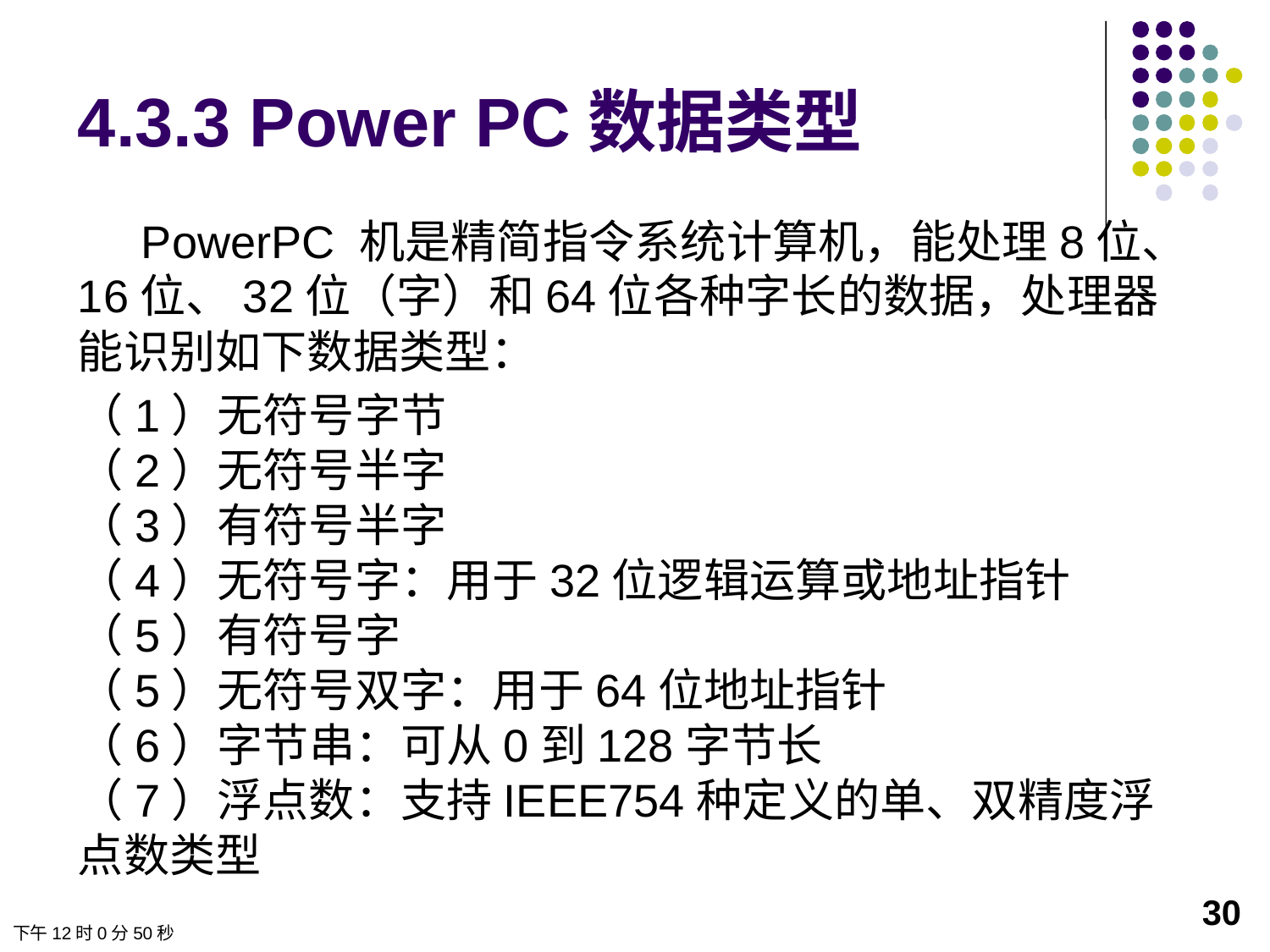

# 4.3.3 Power PC数据类型
PowerPC 机是精简指令系统计算机，能处理8位、16位、32位（字）和64位各种字长的数据，处理器能识别如下数据类型：
（1）无符号字节
（2）无符号半字
（3）有符号半字
（4）无符号字：用于32位逻辑运算或地址指针
（5）有符号字
（5）无符号双字：用于64位地址指针
（6）字节串：可从0到128字节长
（7）浮点数：支持IEEE754种定义的单、双精度浮点数类型
30
下午12时0分50秒